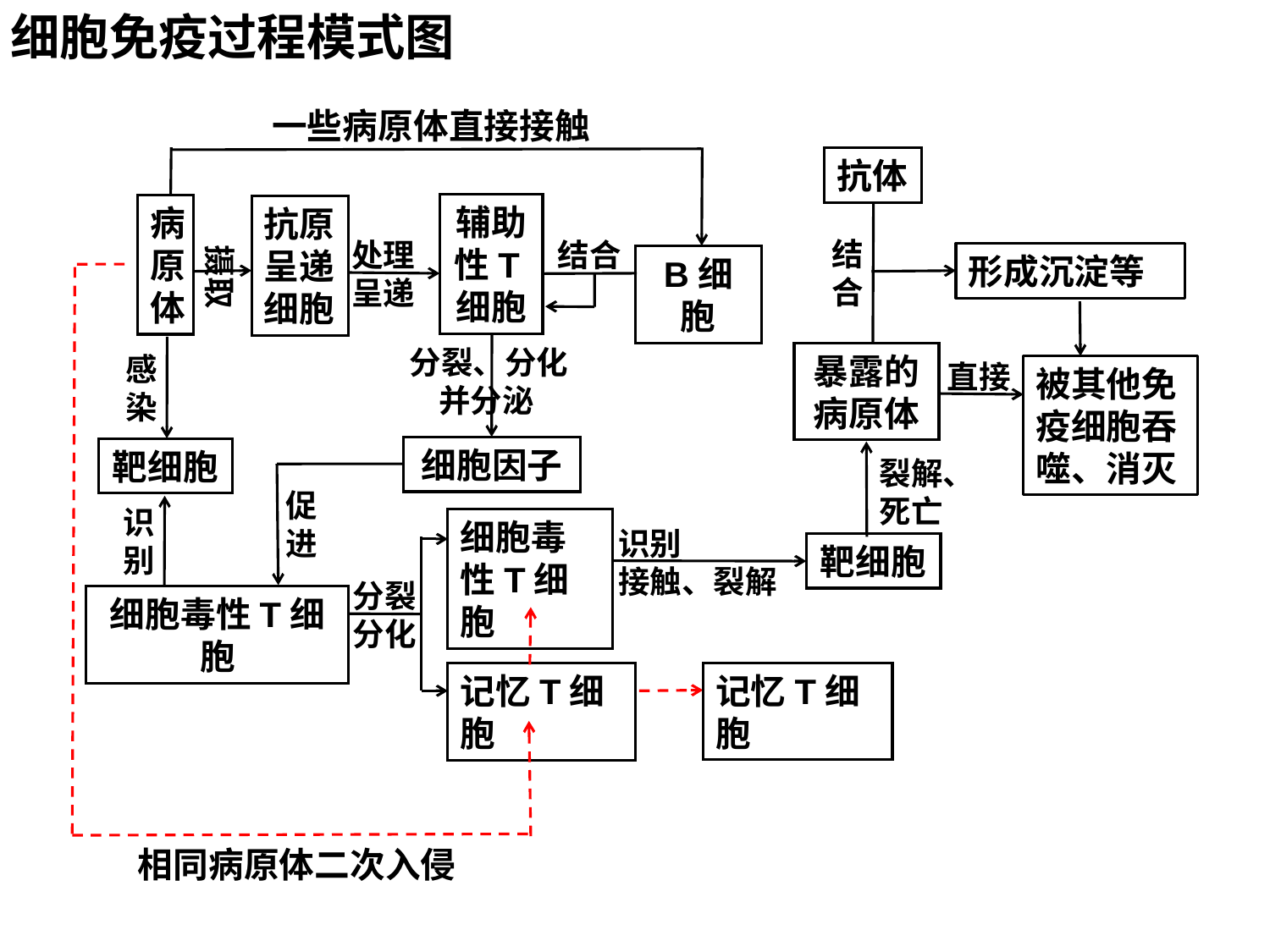

细胞免疫过程模式图
一些病原体直接接触
抗体
辅助性T细胞
病原体
抗原呈递细胞
结合
处理呈递
结合
摄取
形成沉淀等
B细胞
相同病原体二次入侵
分裂、分化
   并分泌
感染
暴露的病原体
直接
被其他免疫细胞吞噬、消灭
细胞因子
靶细胞
裂解、死亡
促进
识别
细胞毒性T细胞
识别
接触、裂解
靶细胞
分裂分化
细胞毒性T细胞
记忆T细胞
记忆T细胞